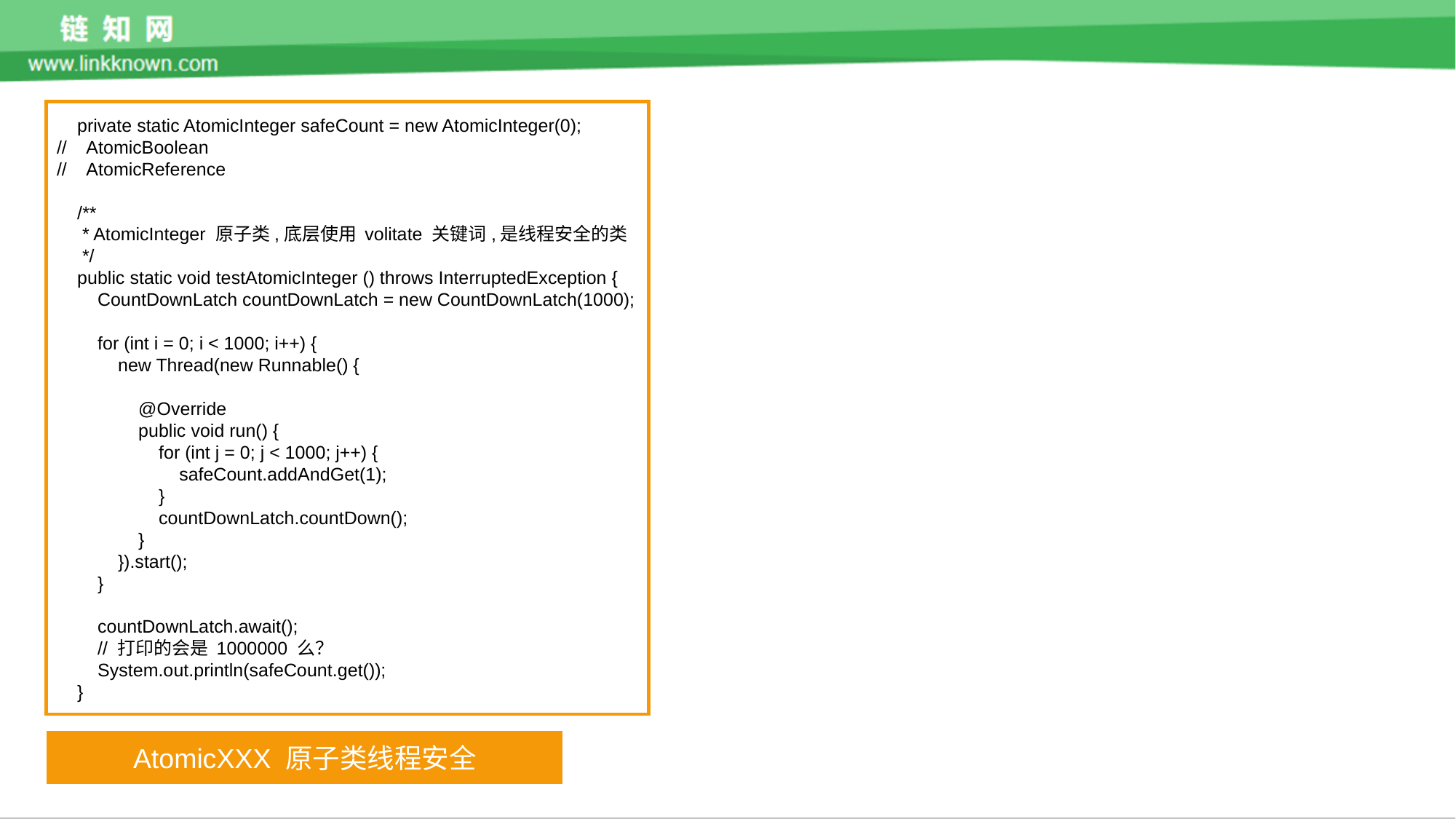

private static AtomicInteger safeCount = new AtomicInteger(0);
//    AtomicBoolean
//    AtomicReference

    /**
     * AtomicInteger 原子类,底层使用 volitate 关键词,是线程安全的类
     */
    public static void testAtomicInteger () throws InterruptedException {
        CountDownLatch countDownLatch = new CountDownLatch(1000);

        for (int i = 0; i < 1000; i++) {
            new Thread(new Runnable() {

                @Override
                public void run() {
                    for (int j = 0; j < 1000; j++) {
                        safeCount.addAndGet(1);
                    }
                    countDownLatch.countDown();
                }
            }).start();
        }

        countDownLatch.await();
        // 打印的会是 1000000 么？
        System.out.println(safeCount.get());
    }
AtomicXXX 原子类线程安全